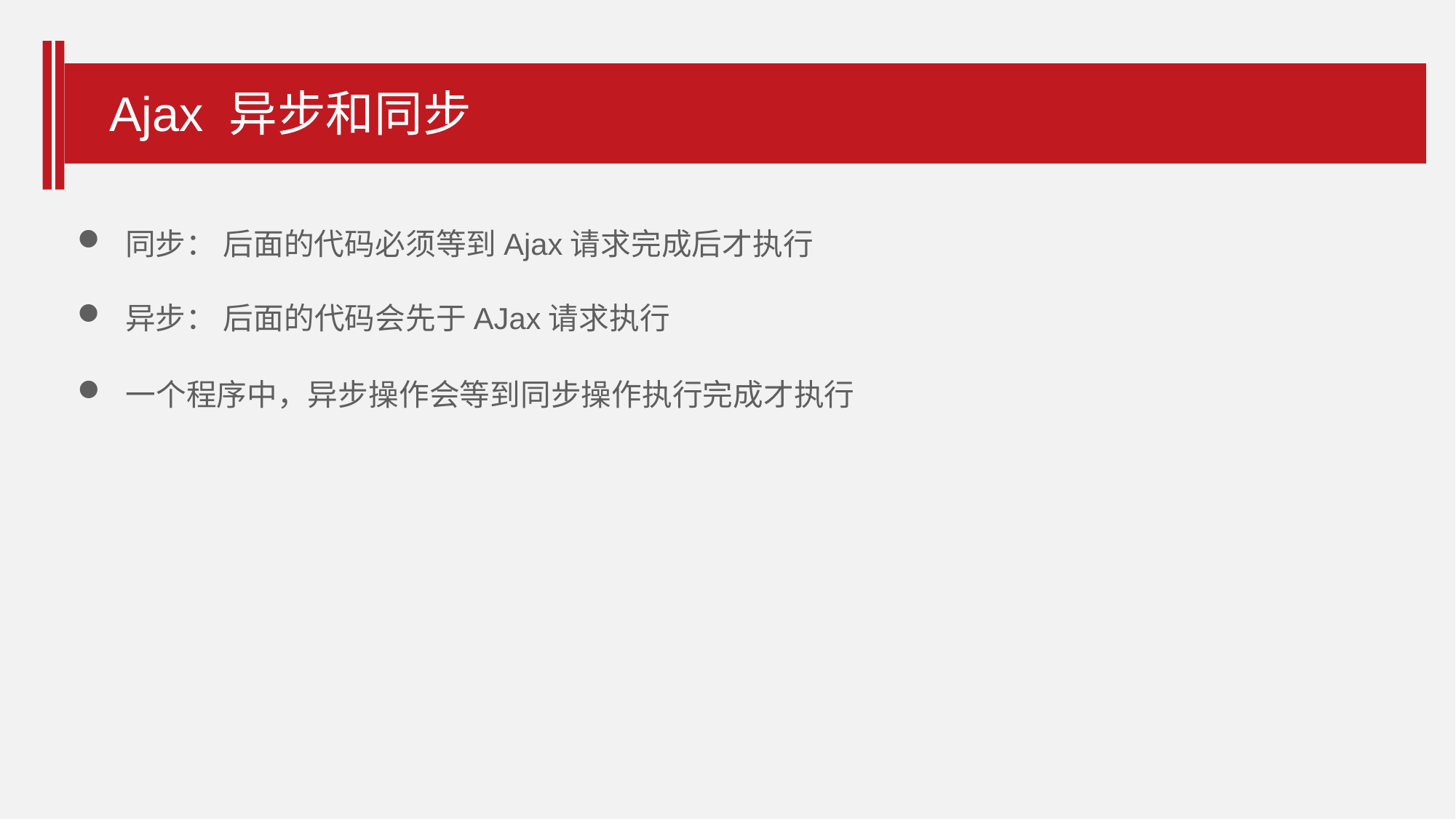

Ajax 异步和同步
 同步： 后面的代码必须等到Ajax请求完成后才执行
 异步： 后面的代码会先于AJax请求执行
 一个程序中，异步操作会等到同步操作执行完成才执行